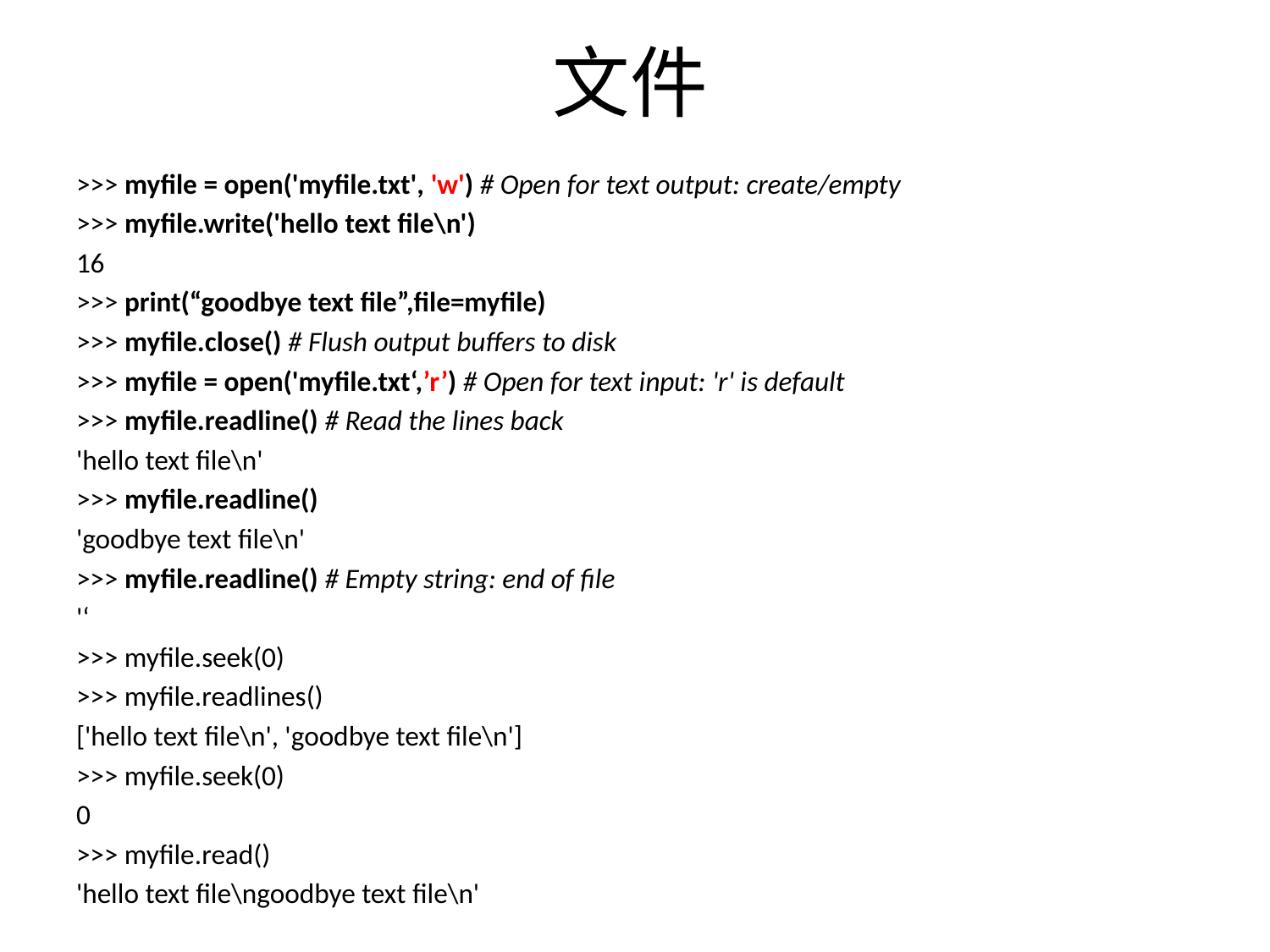

# 文件
>>> myfile = open('myfile.txt', 'w') # Open for text output: create/empty
>>> myfile.write('hello text file\n')
16
>>> print(“goodbye text file”,file=myfile)
>>> myfile.close() # Flush output buffers to disk
>>> myfile = open('myfile.txt‘,’r’) # Open for text input: 'r' is default
>>> myfile.readline() # Read the lines back
'hello text file\n'
>>> myfile.readline()
'goodbye text file\n'
>>> myfile.readline() # Empty string: end of file
'‘
>>> myfile.seek(0)
>>> myfile.readlines()
['hello text file\n', 'goodbye text file\n']
>>> myfile.seek(0)
0
>>> myfile.read()
'hello text file\ngoodbye text file\n'